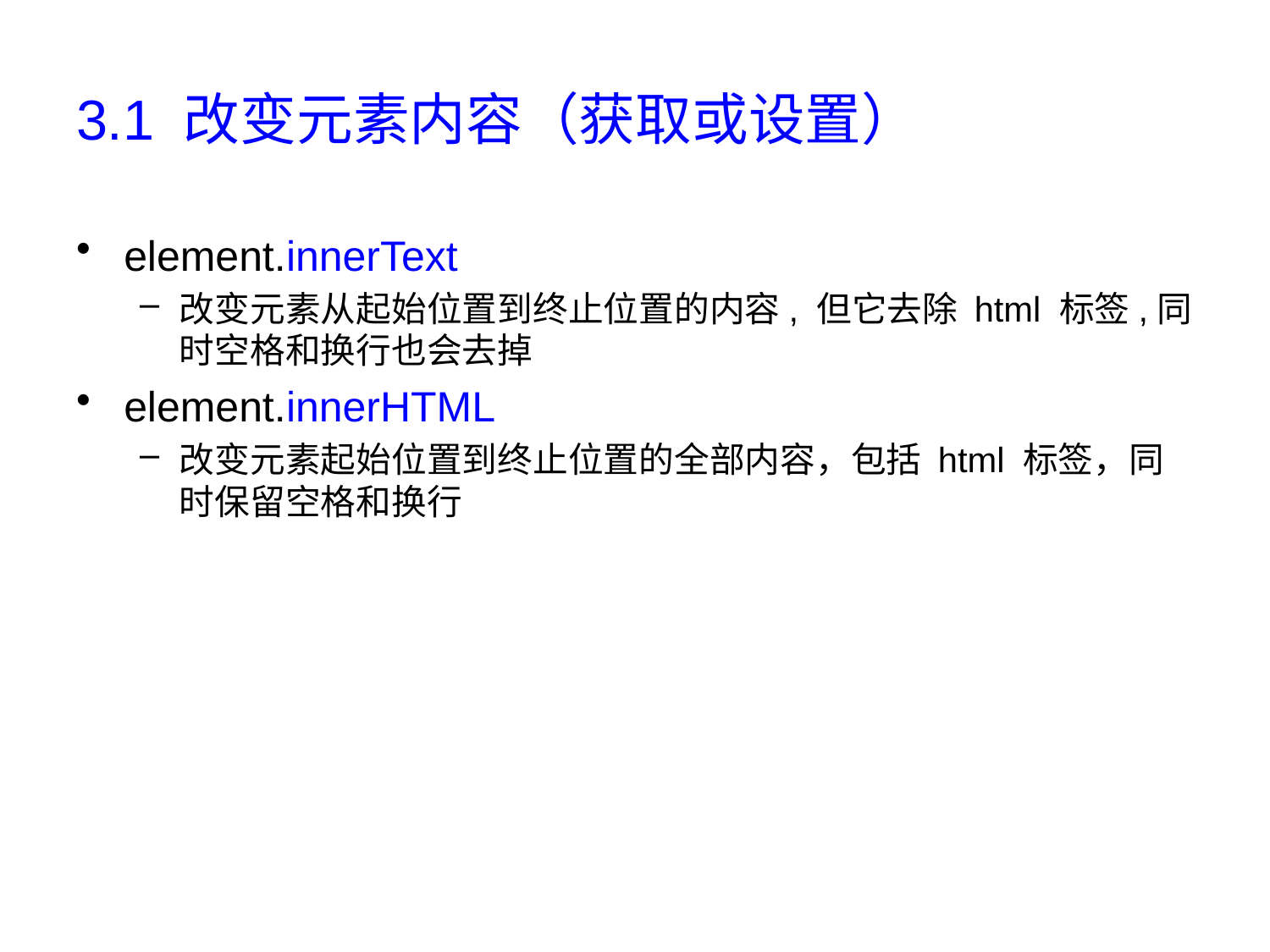

# 3.1 改变元素内容（获取或设置）
element.innerText
改变元素从起始位置到终止位置的内容, 但它去除 html 标签,同时空格和换行也会去掉
element.innerHTML
改变元素起始位置到终止位置的全部内容，包括 html 标签，同时保留空格和换行